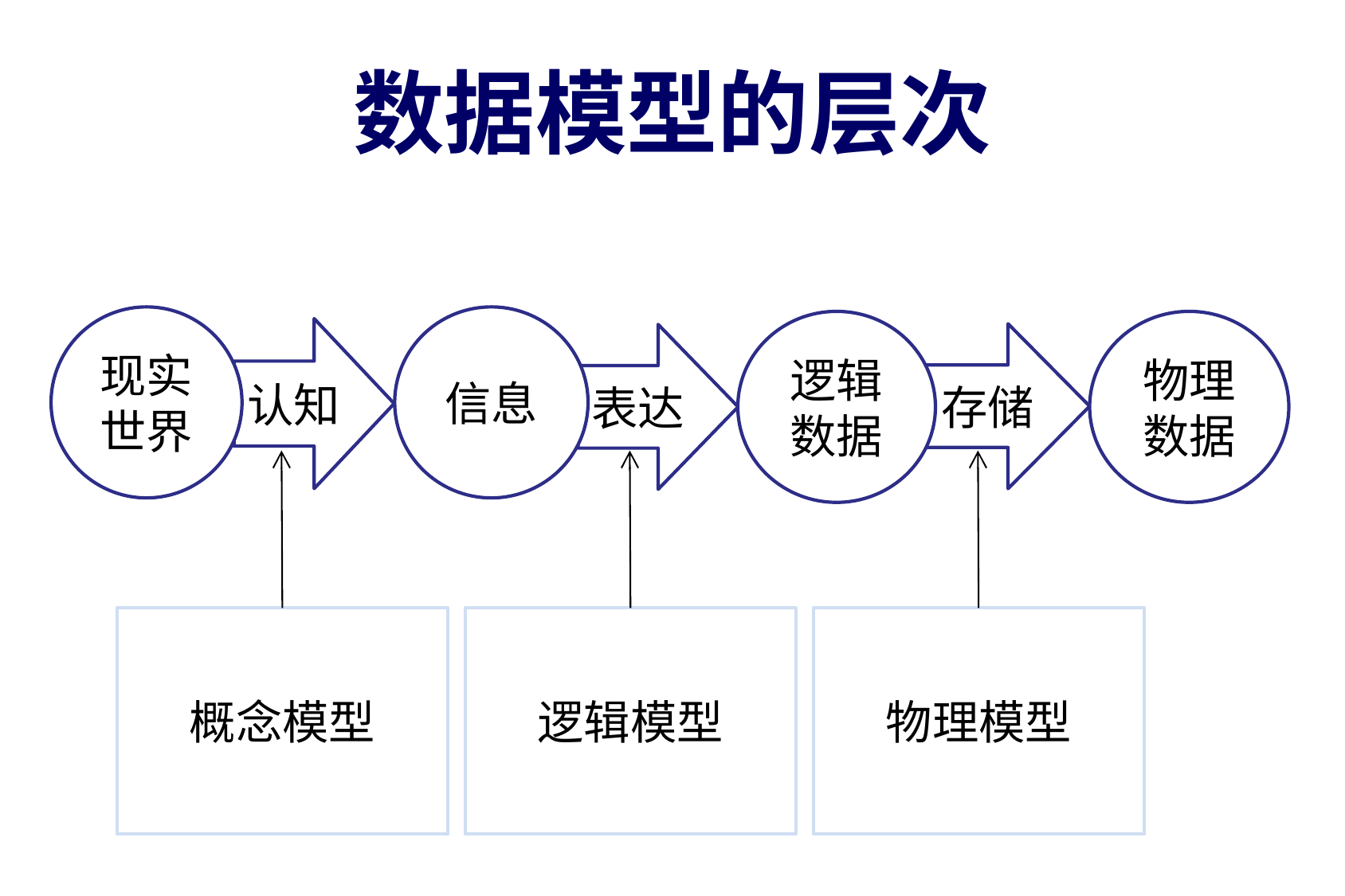

# 数据模型的层次
现实世界
信息
逻辑
数据
物理
数据
认知
存储
表达
逻辑模型
概念模型
物理模型